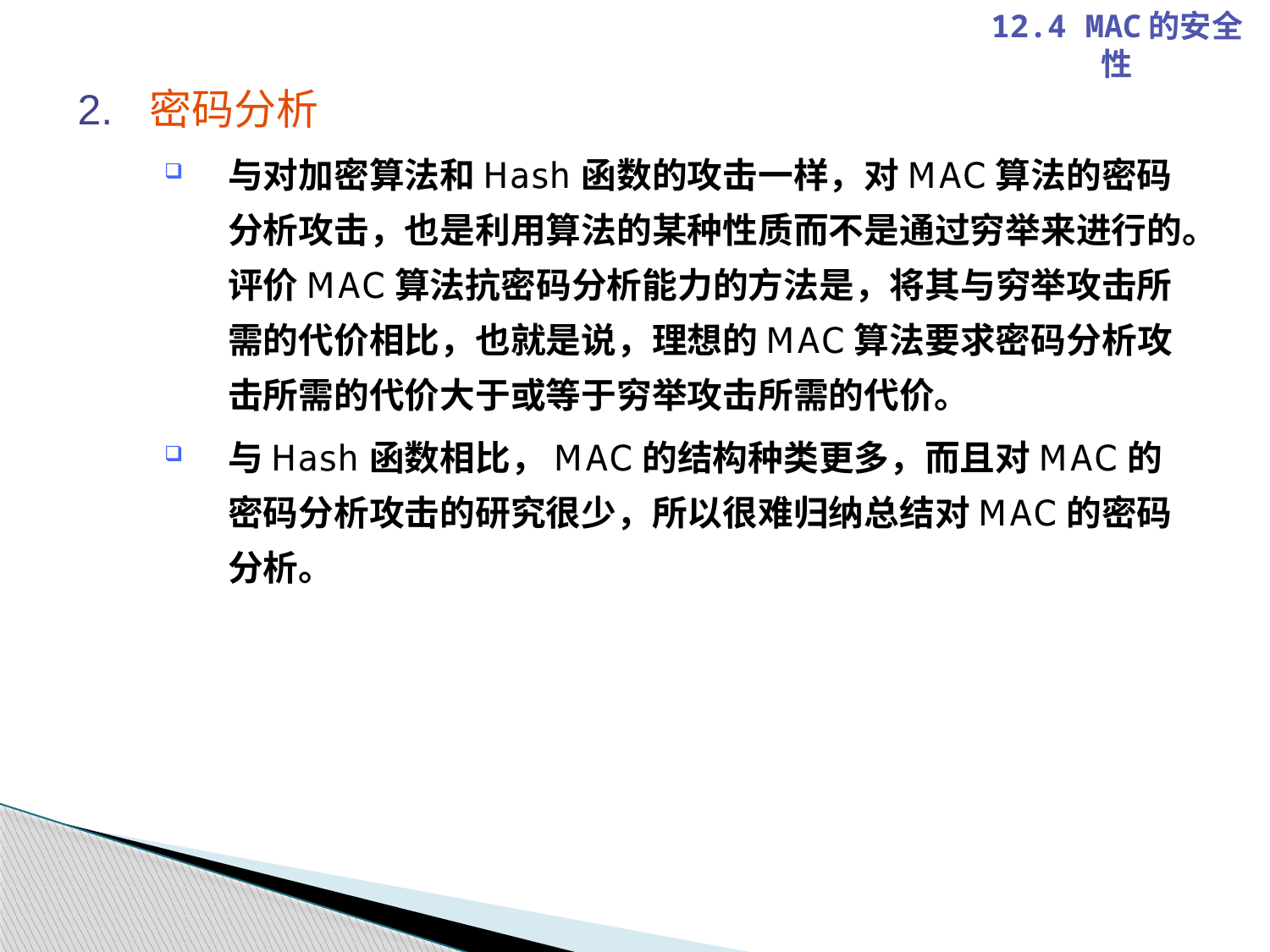

12.4 MAC的安全性
密码分析
与对加密算法和Hash函数的攻击一样，对MAC算法的密码分析攻击，也是利用算法的某种性质而不是通过穷举来进行的。评价MAC算法抗密码分析能力的方法是，将其与穷举攻击所需的代价相比，也就是说，理想的MAC算法要求密码分析攻击所需的代价大于或等于穷举攻击所需的代价。
与Hash函数相比，MAC的结构种类更多，而且对MAC的密码分析攻击的研究很少，所以很难归纳总结对MAC的密码分析。